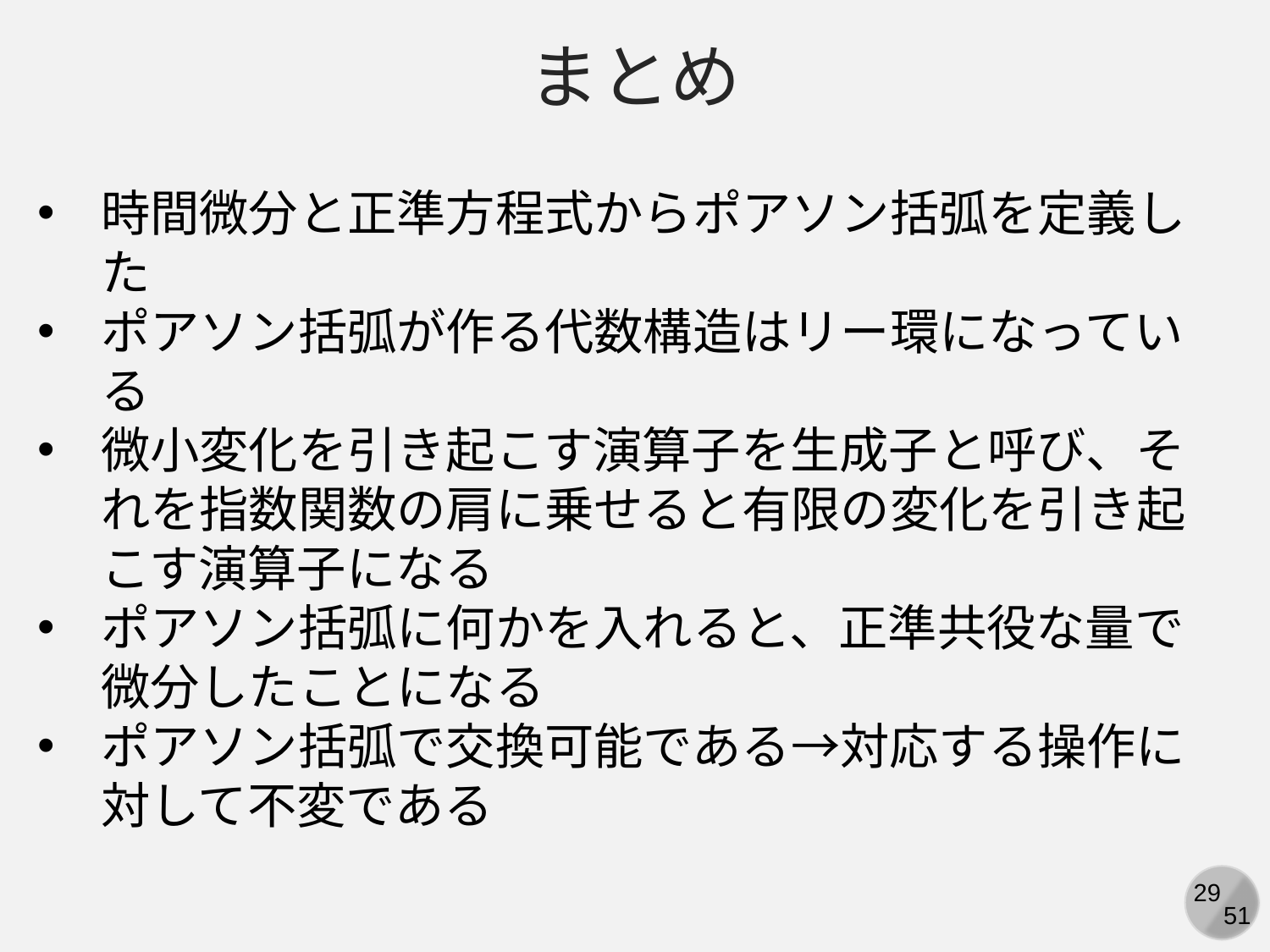

まとめ
時間微分と正準方程式からポアソン括弧を定義した
ポアソン括弧が作る代数構造はリー環になっている
微小変化を引き起こす演算子を生成子と呼び、それを指数関数の肩に乗せると有限の変化を引き起こす演算子になる
ポアソン括弧に何かを入れると、正準共役な量で微分したことになる
ポアソン括弧で交換可能である→対応する操作に対して不変である